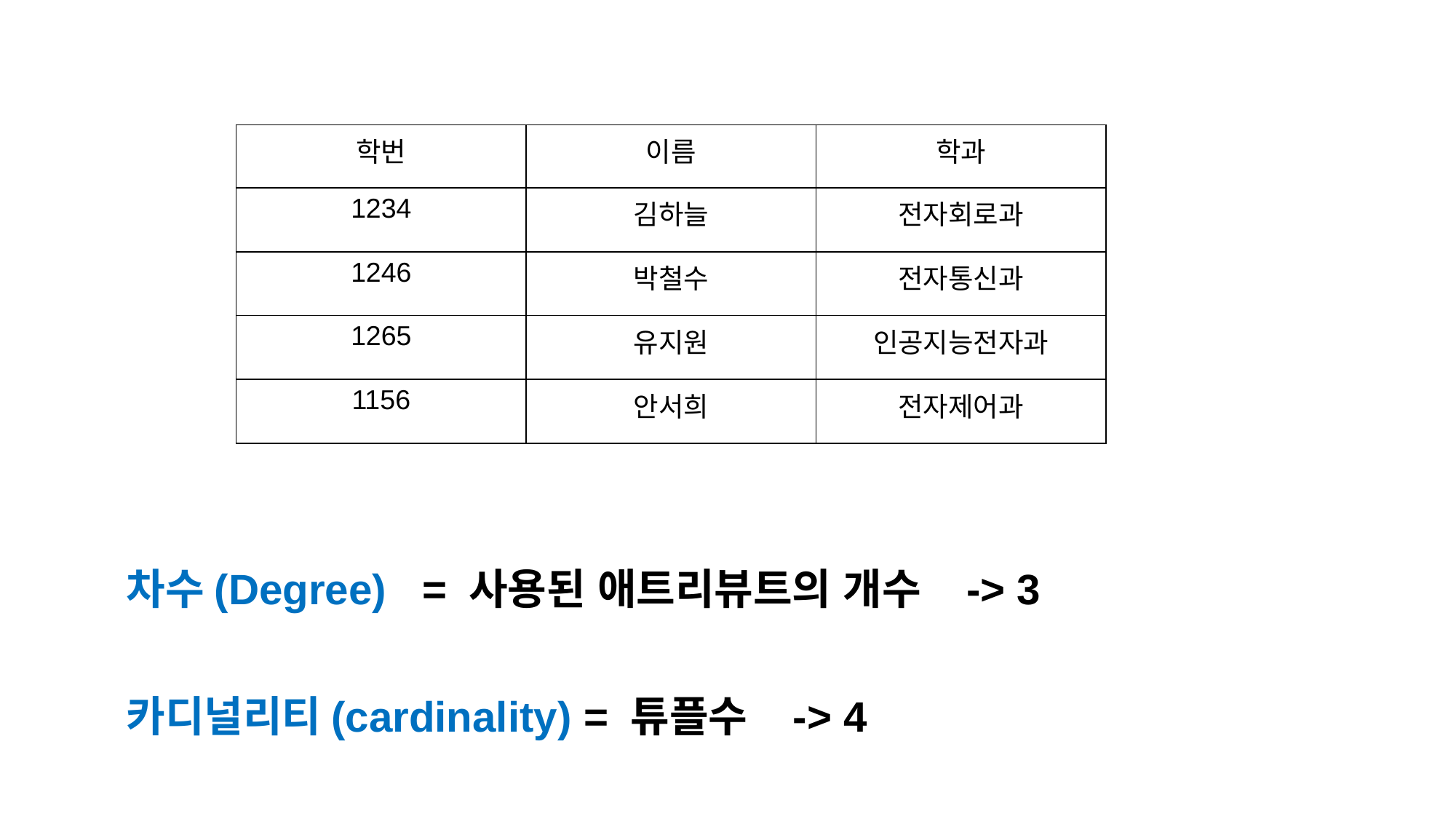

| 학번 | 이름 | 학과 |
| --- | --- | --- |
| 1234 | 김하늘 | 전자회로과 |
| 1246 | 박철수 | 전자통신과 |
| 1265 | 유지원 | 인공지능전자과 |
| 1156 | 안서희 | 전자제어과 |
차수(Degree)   = 사용된 애트리뷰트의 개수   -> 3
카디널리티(cardinality) = 튜플수   -> 4